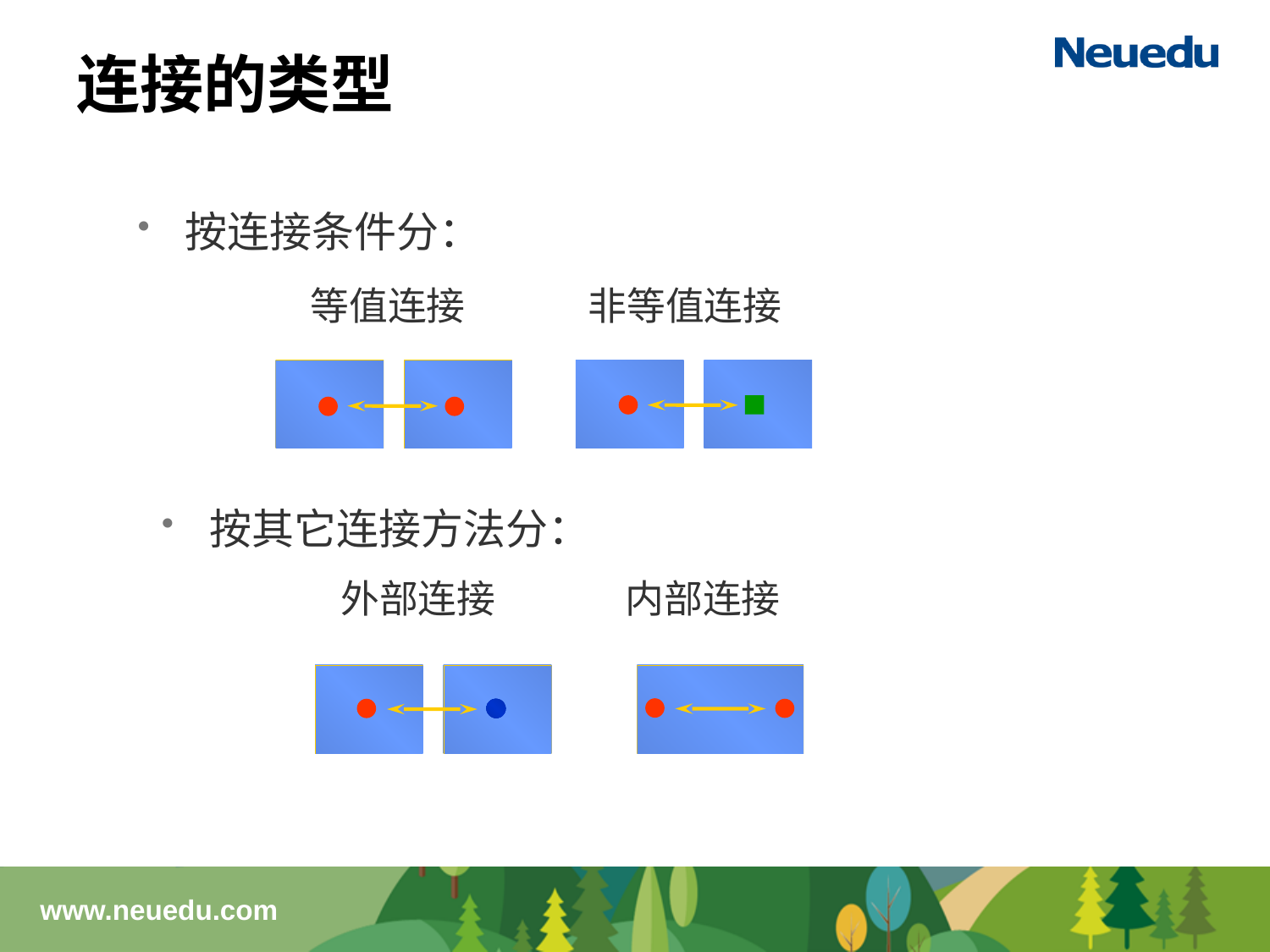

# 连接的类型
按连接条件分：
等值连接
非等值连接

按其它连接方法分：
外部连接
内部连接